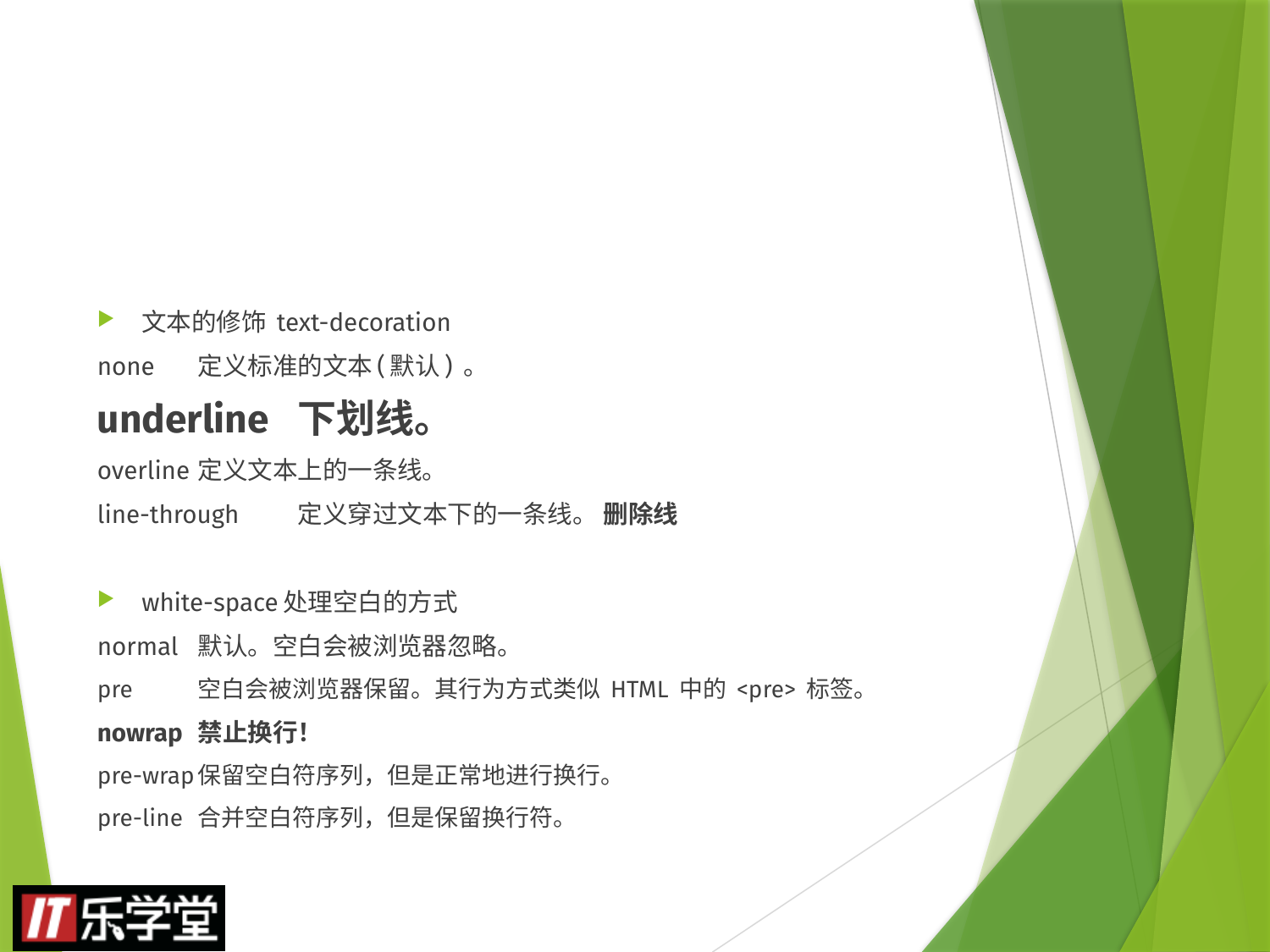

#
文本的修饰 text-decoration
none	定义标准的文本(默认) 。
underline	下划线。
overline	定义文本上的一条线。
line-through	定义穿过文本下的一条线。 删除线

white-space处理空白的方式
normal	默认。空白会被浏览器忽略。
pre	空白会被浏览器保留。其行为方式类似 HTML 中的 <pre> 标签。
nowrap	禁止换行！
pre-wrap	保留空白符序列，但是正常地进行换行。
pre-line	合并空白符序列，但是保留换行符。